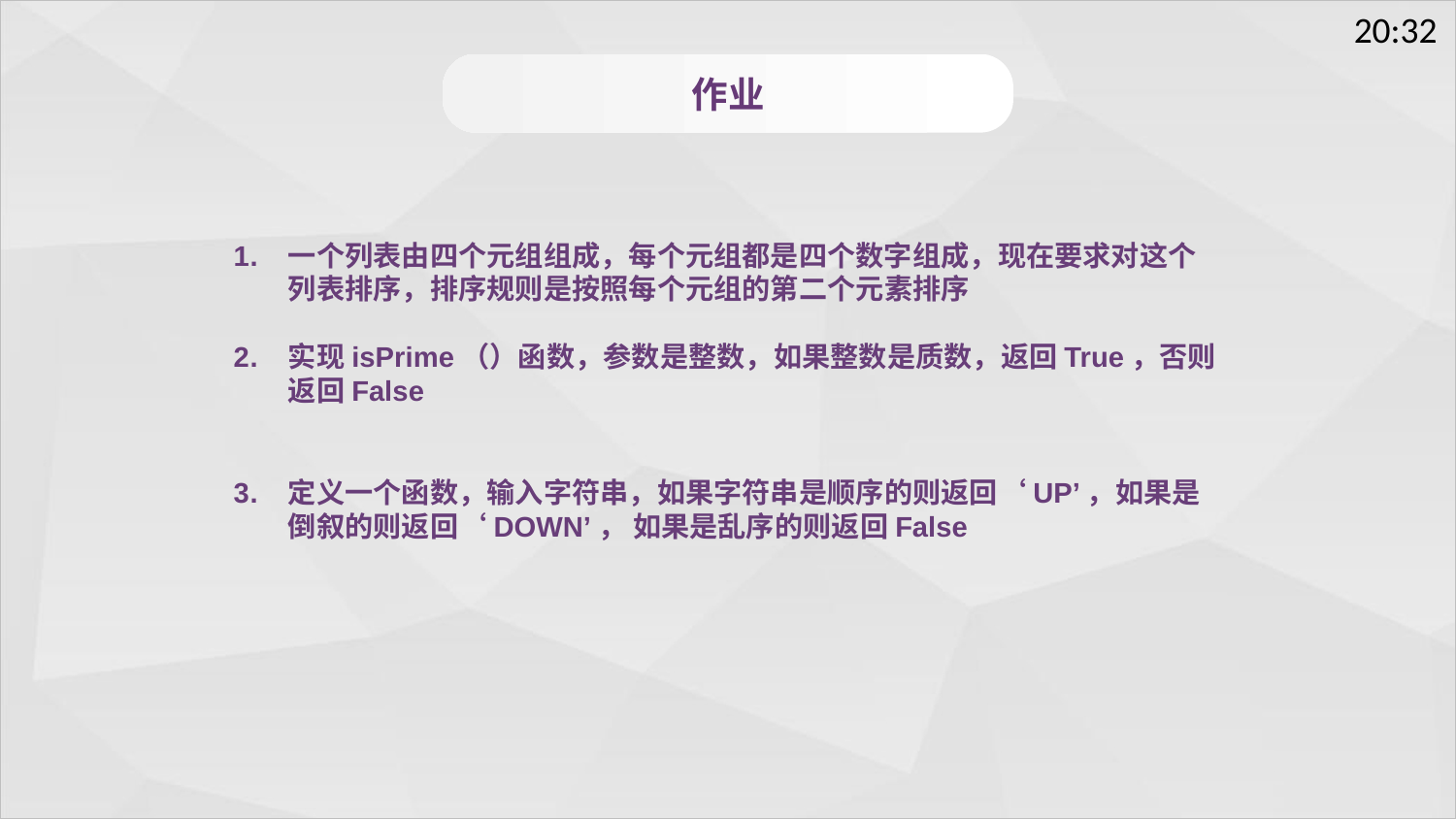

作业
一个列表由四个元组组成，每个元组都是四个数字组成，现在要求对这个列表排序，排序规则是按照每个元组的第二个元素排序

实现isPrime（）函数，参数是整数，如果整数是质数，返回True，否则返回False

定义一个函数，输入字符串，如果字符串是顺序的则返回‘UP’，如果是倒叙的则返回‘DOWN’， 如果是乱序的则返回False